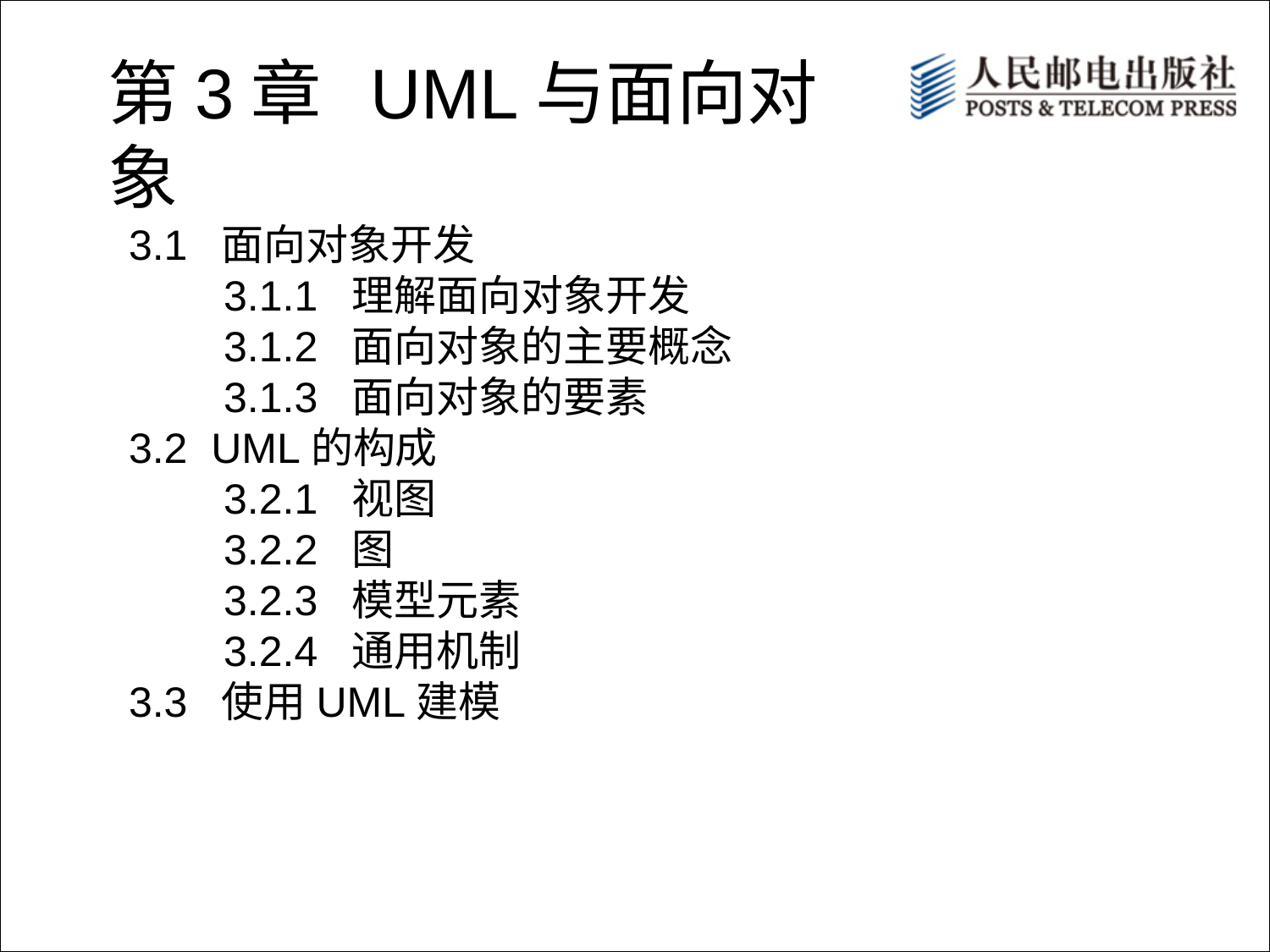

第3章  UML与面向对象
3.1  面向对象开发
        3.1.1  理解面向对象开发
        3.1.2  面向对象的主要概念
        3.1.3  面向对象的要素
3.2  UML的构成
        3.2.1  视图
        3.2.2  图
        3.2.3  模型元素
        3.2.4  通用机制
3.3  使用UML建模